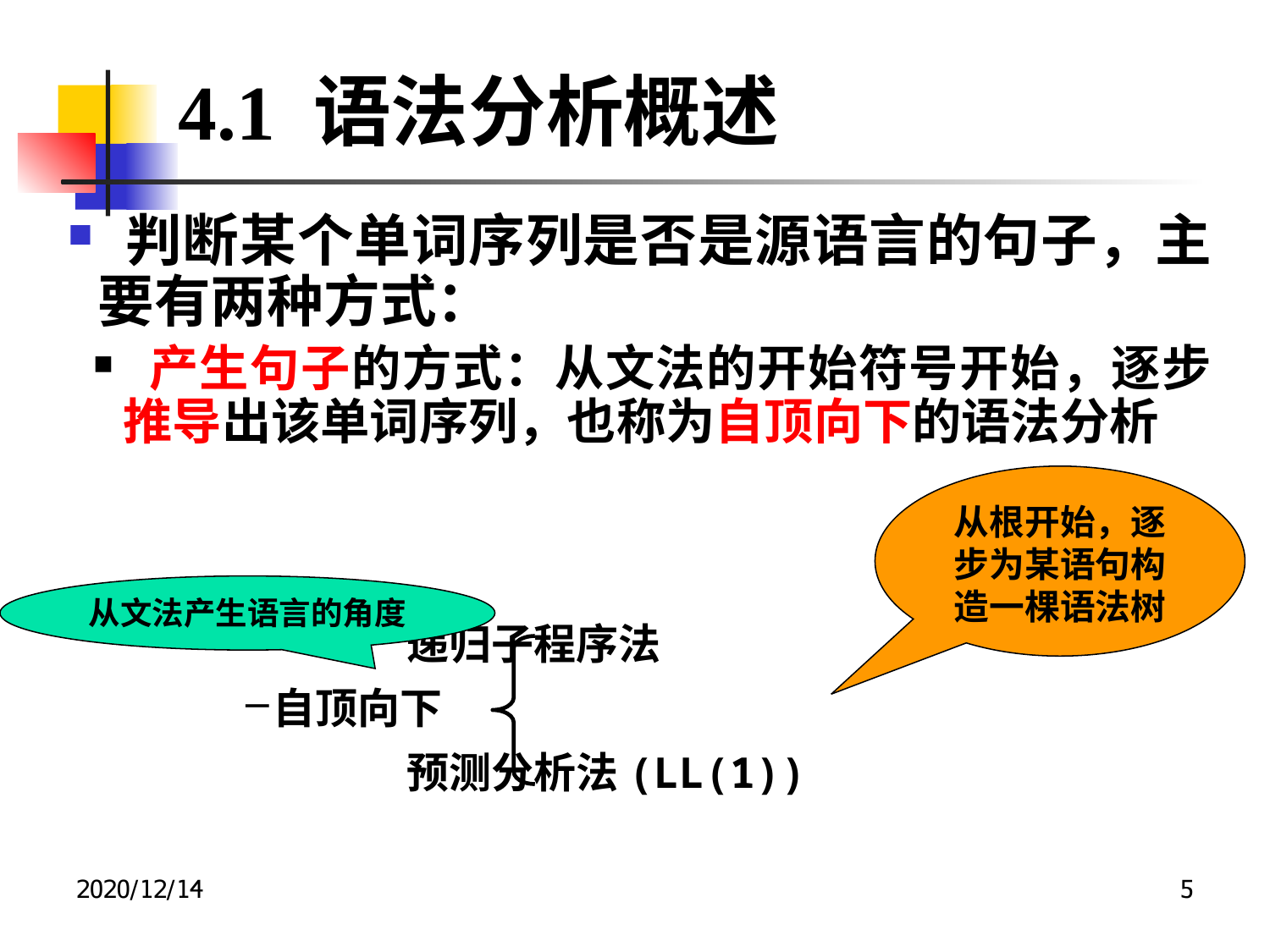

4.1 语法分析概述
 判断某个单词序列是否是源语言的句子，主要有两种方式：
 产生句子的方式：从文法的开始符号开始，逐步推导出该单词序列，也称为自顶向下的语法分析
从根开始，逐步为某语句构造一棵语法树

             递归子程序法
自顶向下
             预测分析法(LL(1))

从文法产生语言的角度

2020/12/14
5